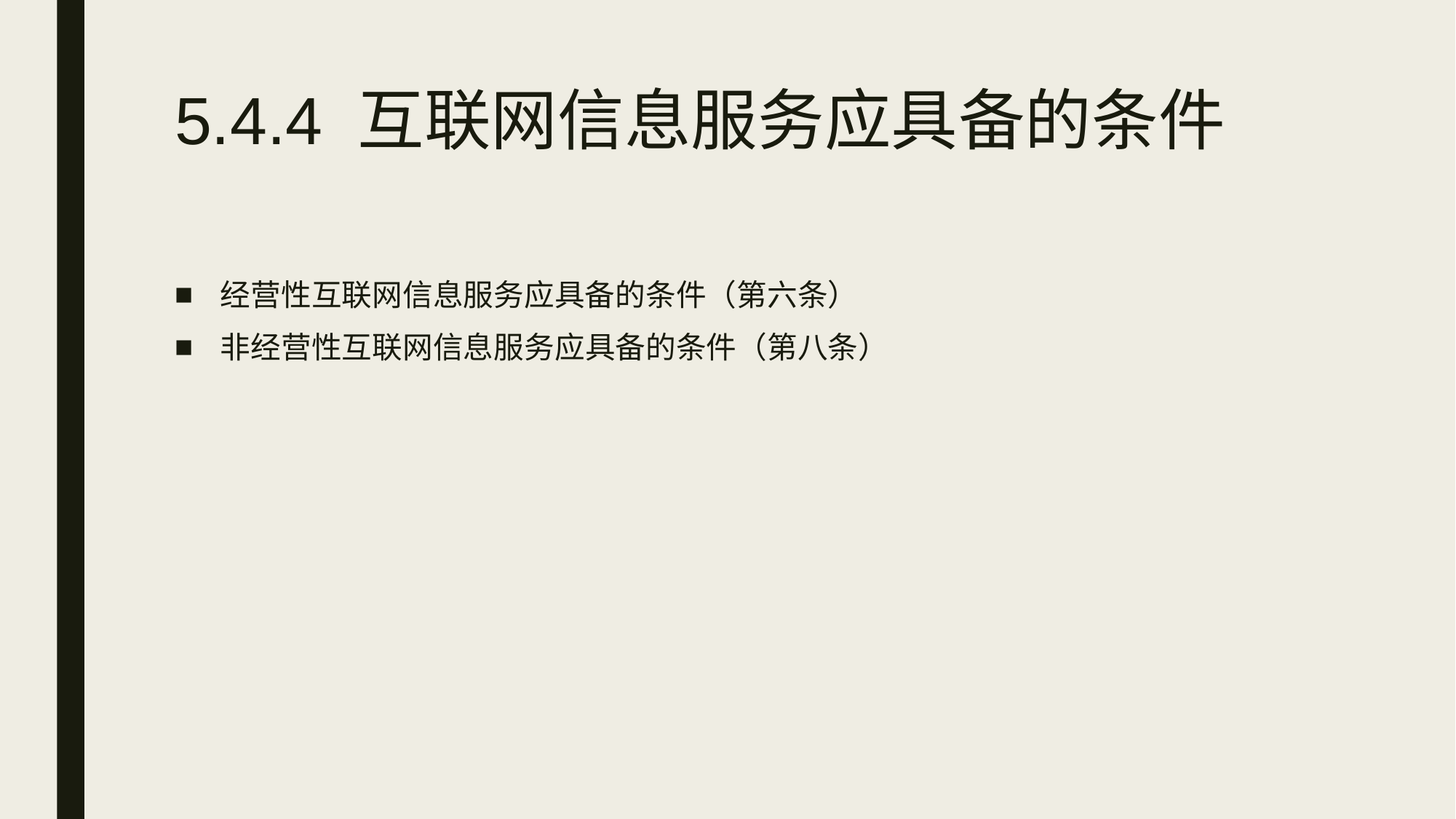

# 5.4.4 互联网信息服务应具备的条件
经营性互联网信息服务应具备的条件（第六条）
非经营性互联网信息服务应具备的条件（第八条）